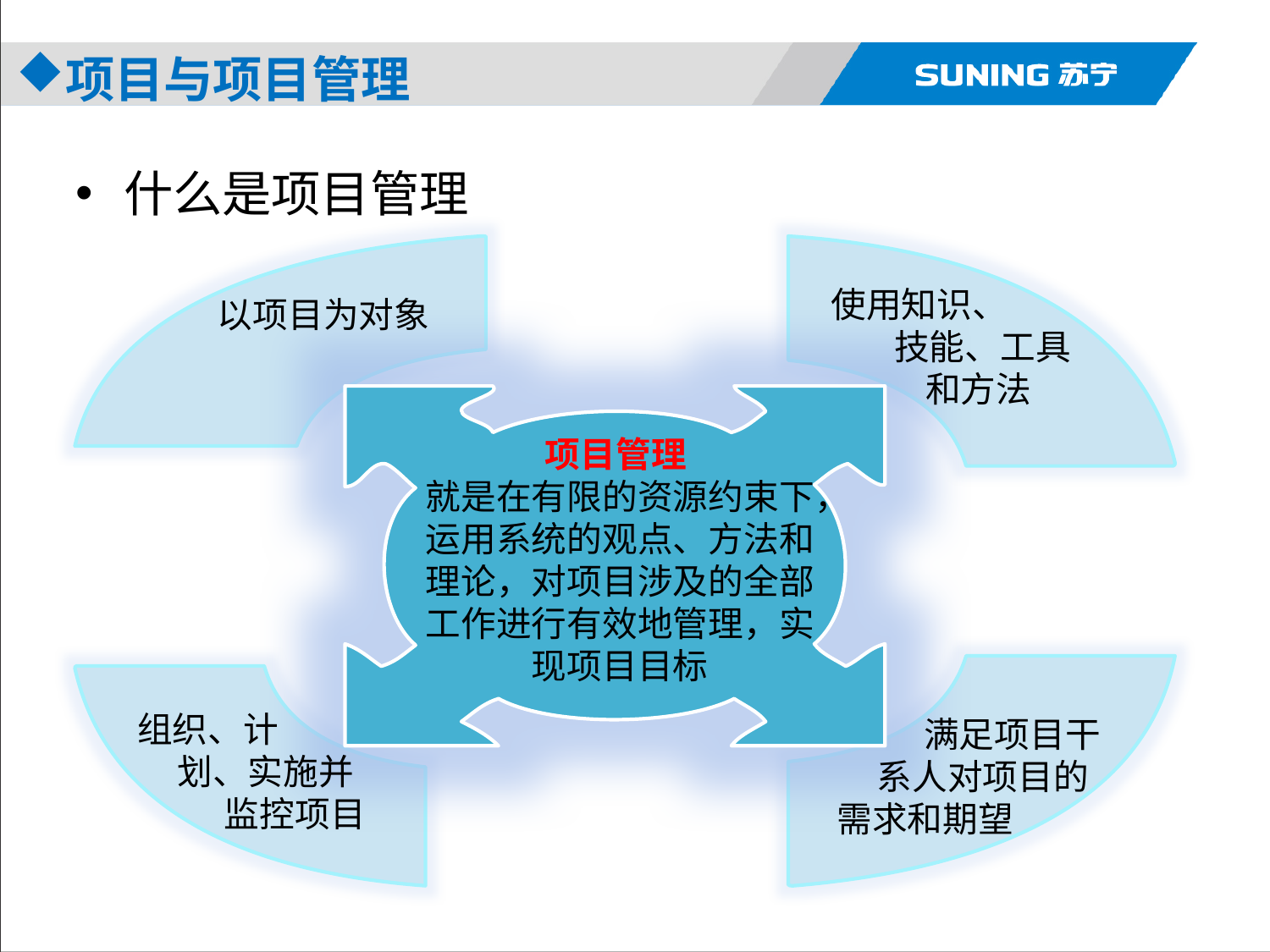

项目与项目管理
什么是项目管理

使用知识、
       技能、工具
           和方法
以项目为对象

项目管理
就是在有限的资源约束下，运用系统的观点、方法和理论，对项目涉及的全部工作进行有效地管理，实现项目目标

组织、计
    划、实施并
          监控项目
          满足项目干
    系人对项目的
需求和期望